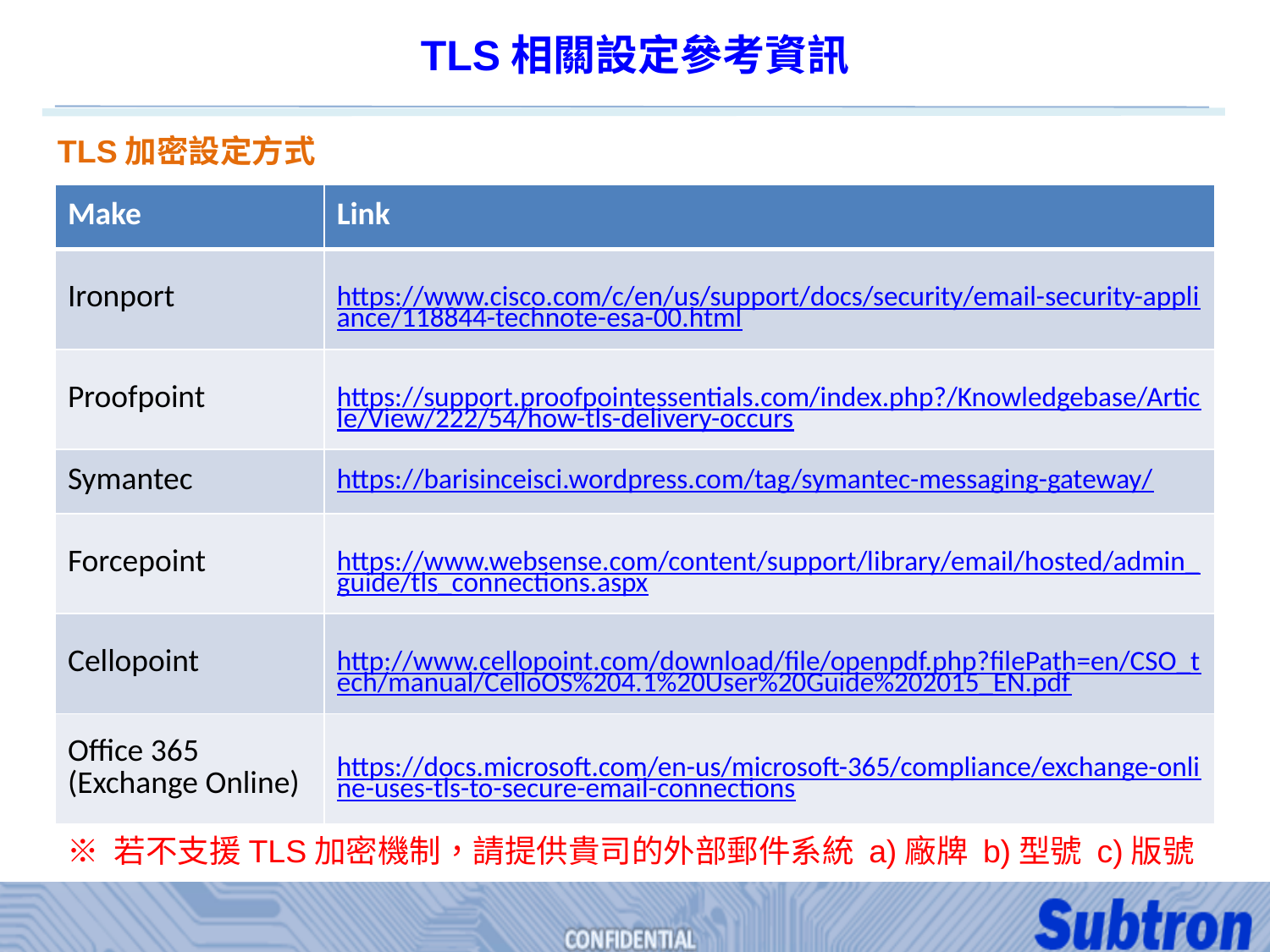

# TLS相關設定參考資訊
TLS加密設定方式
| Make | Link |
| --- | --- |
| Ironport | https://www.cisco.com/c/en/us/support/docs/security/email-security-appliance/118844-technote-esa-00.html |
| Proofpoint | https://support.proofpointessentials.com/index.php?/Knowledgebase/Article/View/222/54/how-tls-delivery-occurs |
| Symantec | https://barisinceisci.wordpress.com/tag/symantec-messaging-gateway/ |
| Forcepoint | https://www.websense.com/content/support/library/email/hosted/admin\_guide/tls\_connections.aspx |
| Cellopoint | http://www.cellopoint.com/download/file/openpdf.php?filePath=en/CSO\_tech/manual/CelloOS%204.1%20User%20Guide%202015\_EN.pdf |
| Office 365 (Exchange Online) | https://docs.microsoft.com/en-us/microsoft-365/compliance/exchange-online-uses-tls-to-secure-email-connections |
※ 若不支援TLS加密機制，請提供貴司的外部郵件系統 a)廠牌 b)型號 c)版號